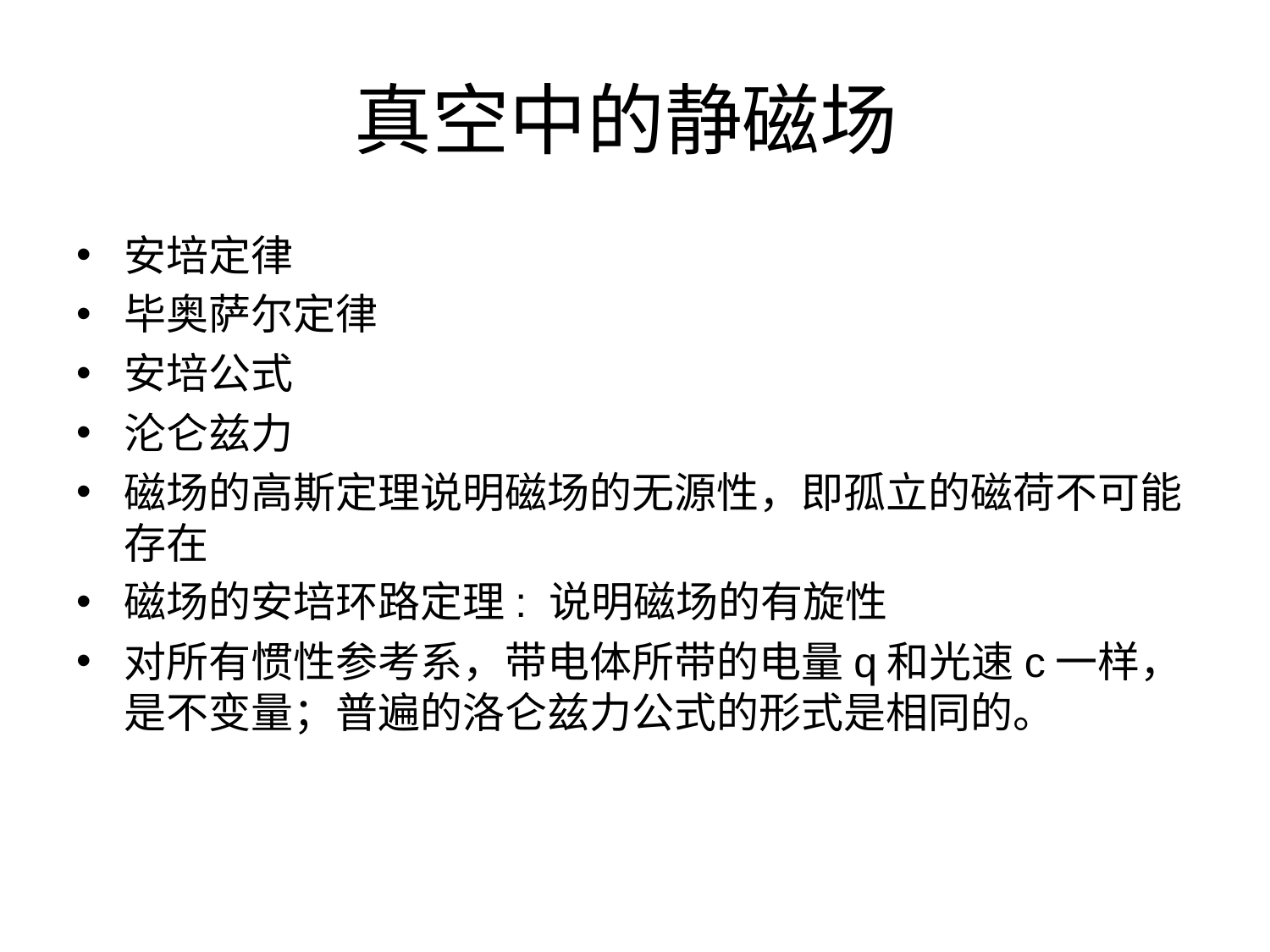

# 真空中的静磁场
安培定律
毕奥萨尔定律
安培公式
沦仑兹力
磁场的高斯定理说明磁场的无源性，即孤立的磁荷不可能存在
磁场的安培环路定理: 说明磁场的有旋性
对所有惯性参考系，带电体所带的电量q和光速c一样，是不变量；普遍的洛仑兹力公式的形式是相同的。